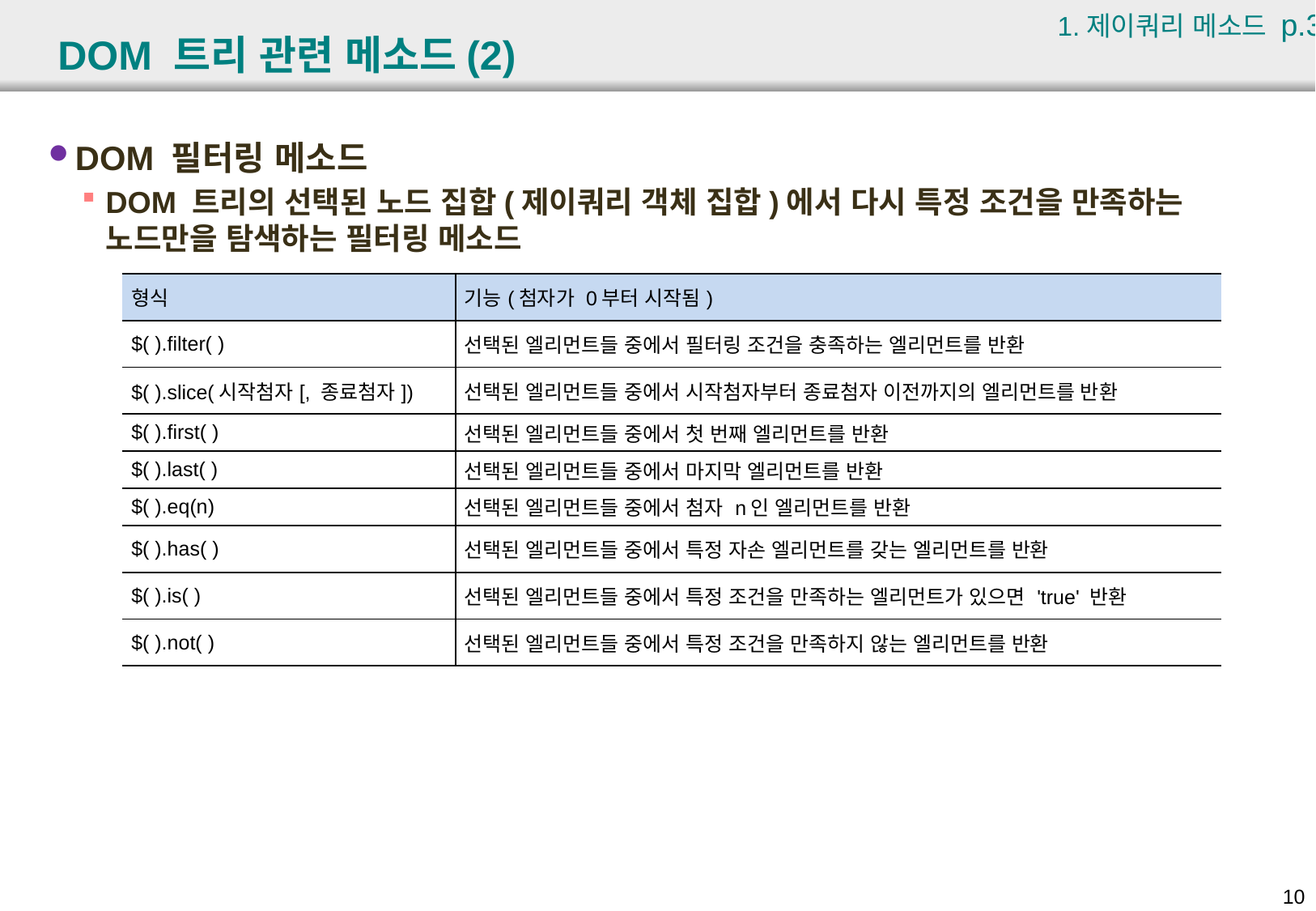

1.제이쿼리 메소드 p.371
# DOM 트리 관련 메소드(2)
DOM 필터링 메소드
DOM 트리의 선택된 노드 집합(제이쿼리 객체 집합)에서 다시 특정 조건을 만족하는 노드만을 탐색하는 필터링 메소드

| 형식 | 기능(첨자가 0부터 시작됨) |
| --- | --- |
| $( ).filter( ) | 선택된 엘리먼트들 중에서 필터링 조건을 충족하는 엘리먼트를 반환 |
| $( ).slice(시작첨자[, 종료첨자]) | 선택된 엘리먼트들 중에서 시작첨자부터 종료첨자 이전까지의 엘리먼트를 반환 |
| $( ).first( ) | 선택된 엘리먼트들 중에서 첫 번째 엘리먼트를 반환 |
| $( ).last( ) | 선택된 엘리먼트들 중에서 마지막 엘리먼트를 반환 |
| $( ).eq(n) | 선택된 엘리먼트들 중에서 첨자 n인 엘리먼트를 반환 |
| $( ).has( ) | 선택된 엘리먼트들 중에서 특정 자손 엘리먼트를 갖는 엘리먼트를 반환 |
| $( ).is( ) | 선택된 엘리먼트들 중에서 특정 조건을 만족하는 엘리먼트가 있으면 'true' 반환 |
| $( ).not( ) | 선택된 엘리먼트들 중에서 특정 조건을 만족하지 않는 엘리먼트를 반환 |